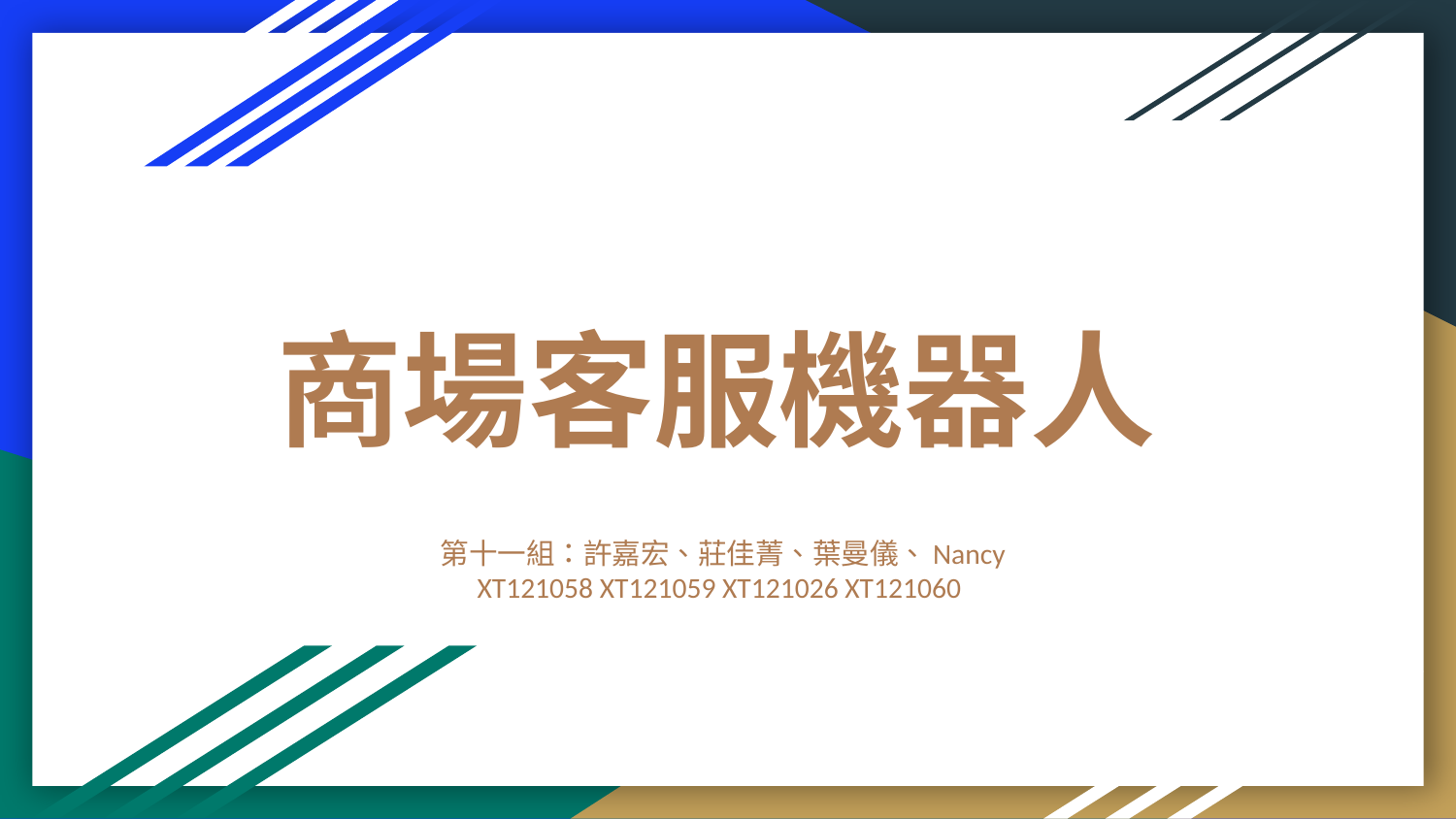

# 商場客服機器人
第十一組：許嘉宏、莊佳菁、葉曼儀、Nancy
XT121058 XT121059 XT121026 XT121060